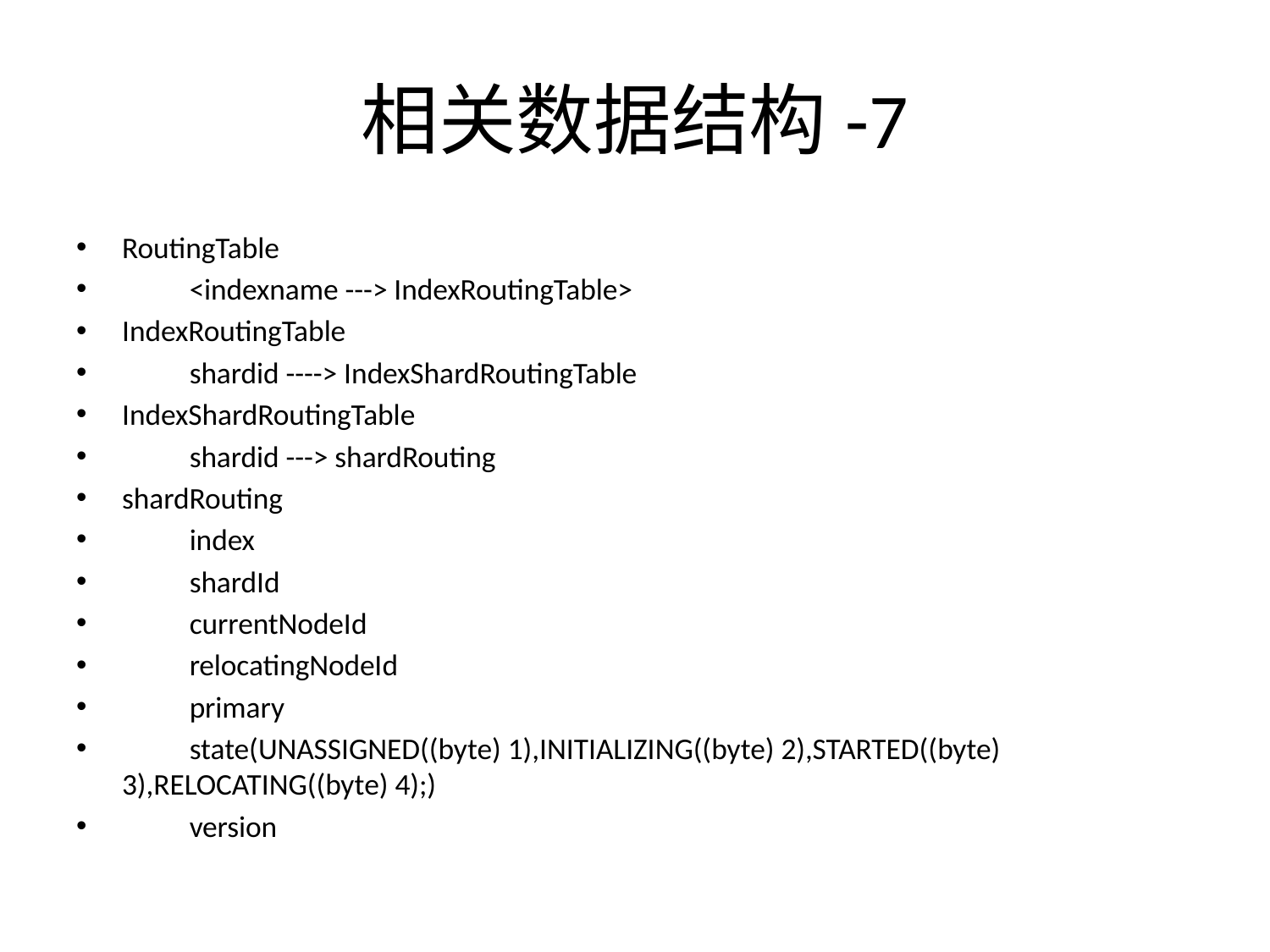

# 相关数据结构-7
RoutingTable
	<indexname ---> IndexRoutingTable>
IndexRoutingTable
	shardid ----> IndexShardRoutingTable
IndexShardRoutingTable
	shardid ---> shardRouting
shardRouting
	index
	shardId
	currentNodeId
	relocatingNodeId
	primary
	state(UNASSIGNED((byte) 1),INITIALIZING((byte) 2),STARTED((byte) 3),RELOCATING((byte) 4);)
	version